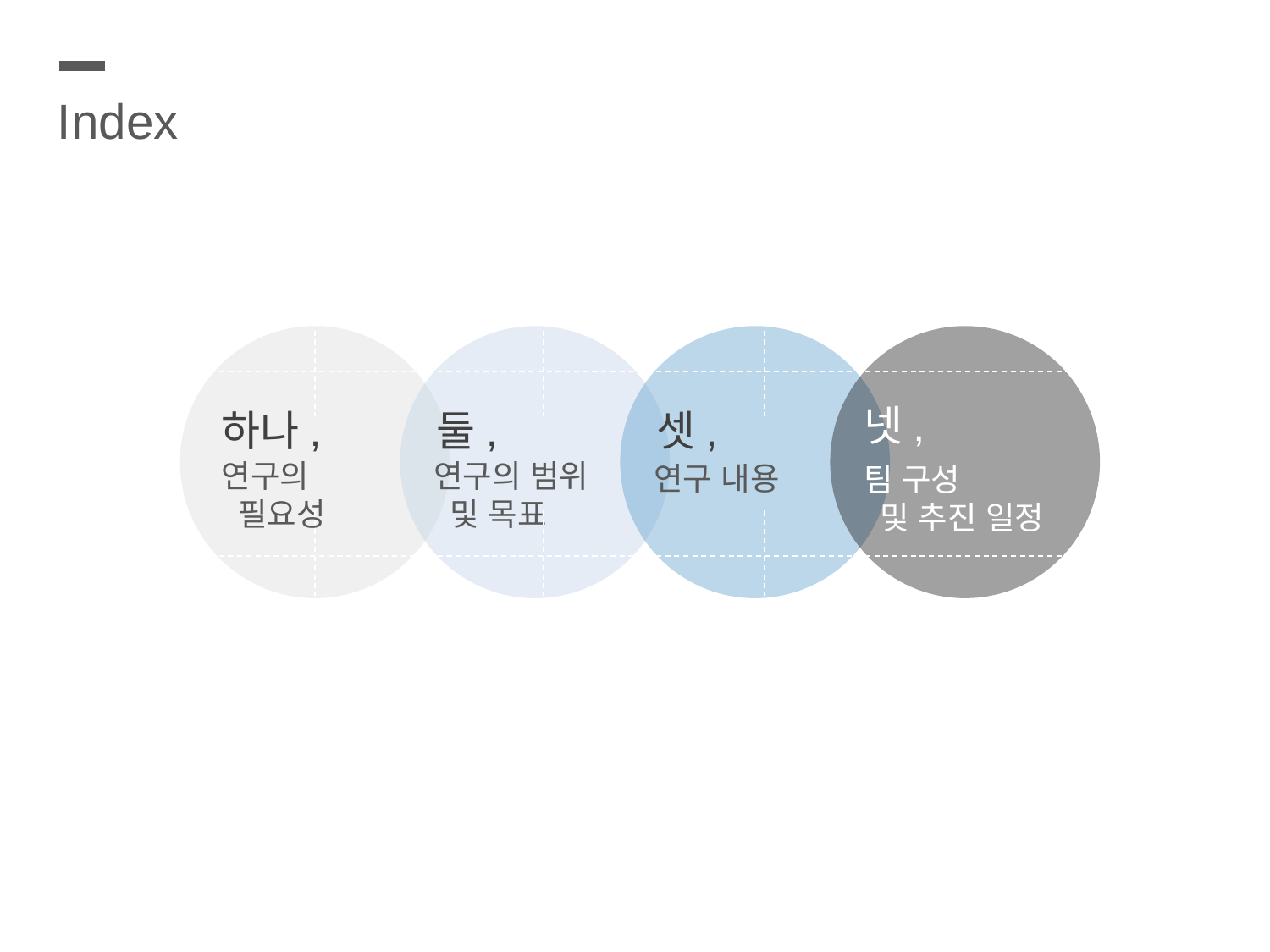

Index

넷,
팀 구성
 및 추진 일정
하나,
둘,
셋,
연구의
 필요성
연구의 범위
 및 목표
연구 내용